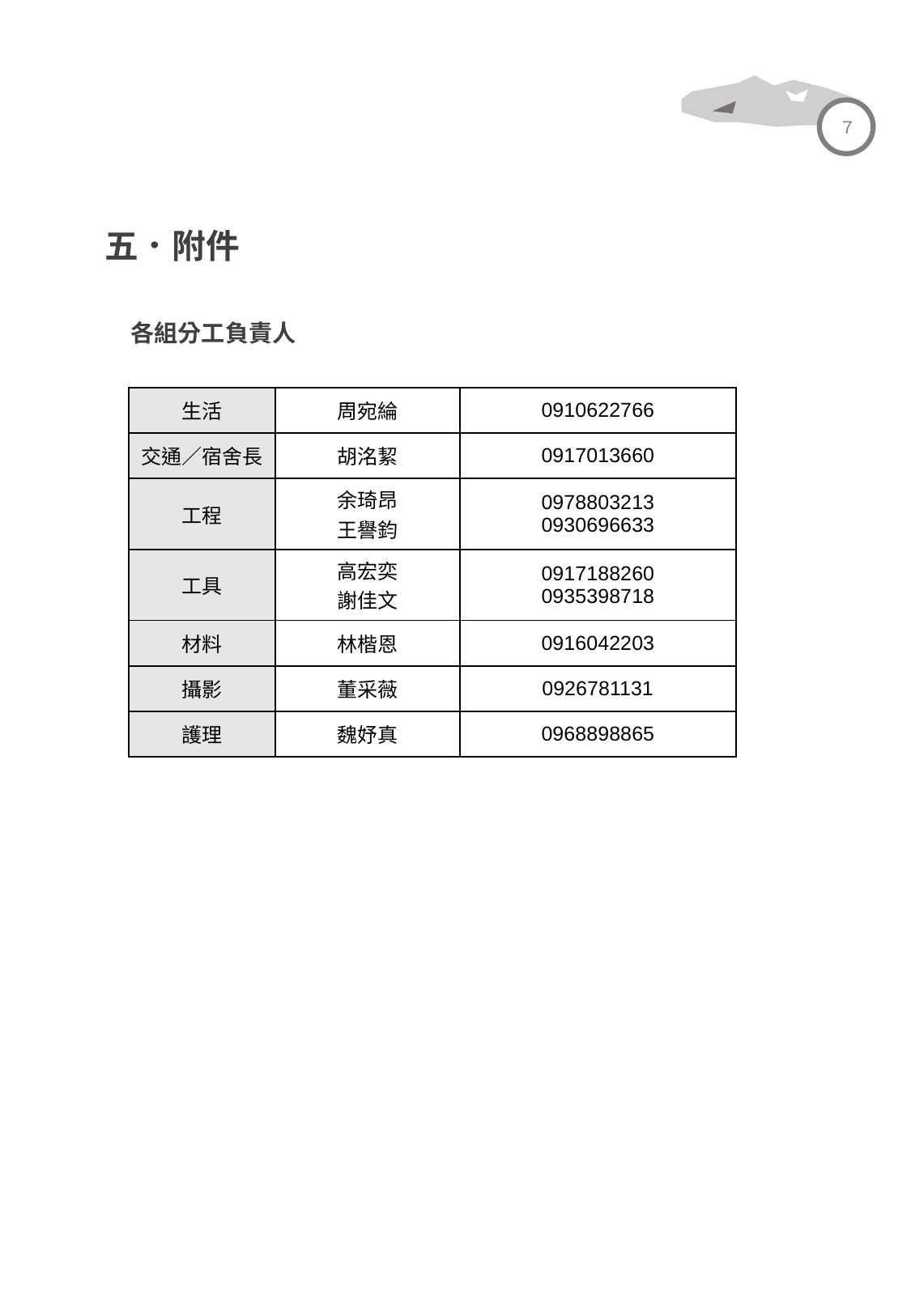

７
五．附件
各組分工負責人
| 生活 | 周宛綸 | 0910622766 |
| --- | --- | --- |
| 交通／宿舍長 | 胡洺絜 | 0917013660 |
| 工程 | 余琦昂 王譽鈞 | 0978803213 0930696633 |
| 工具 | 高宏奕 謝佳文 | 0917188260 0935398718 |
| 材料 | 林楷恩 | 0916042203 |
| 攝影 | 董采薇 | 0926781131 |
| 護理 | 魏妤真 | 0968898865 |